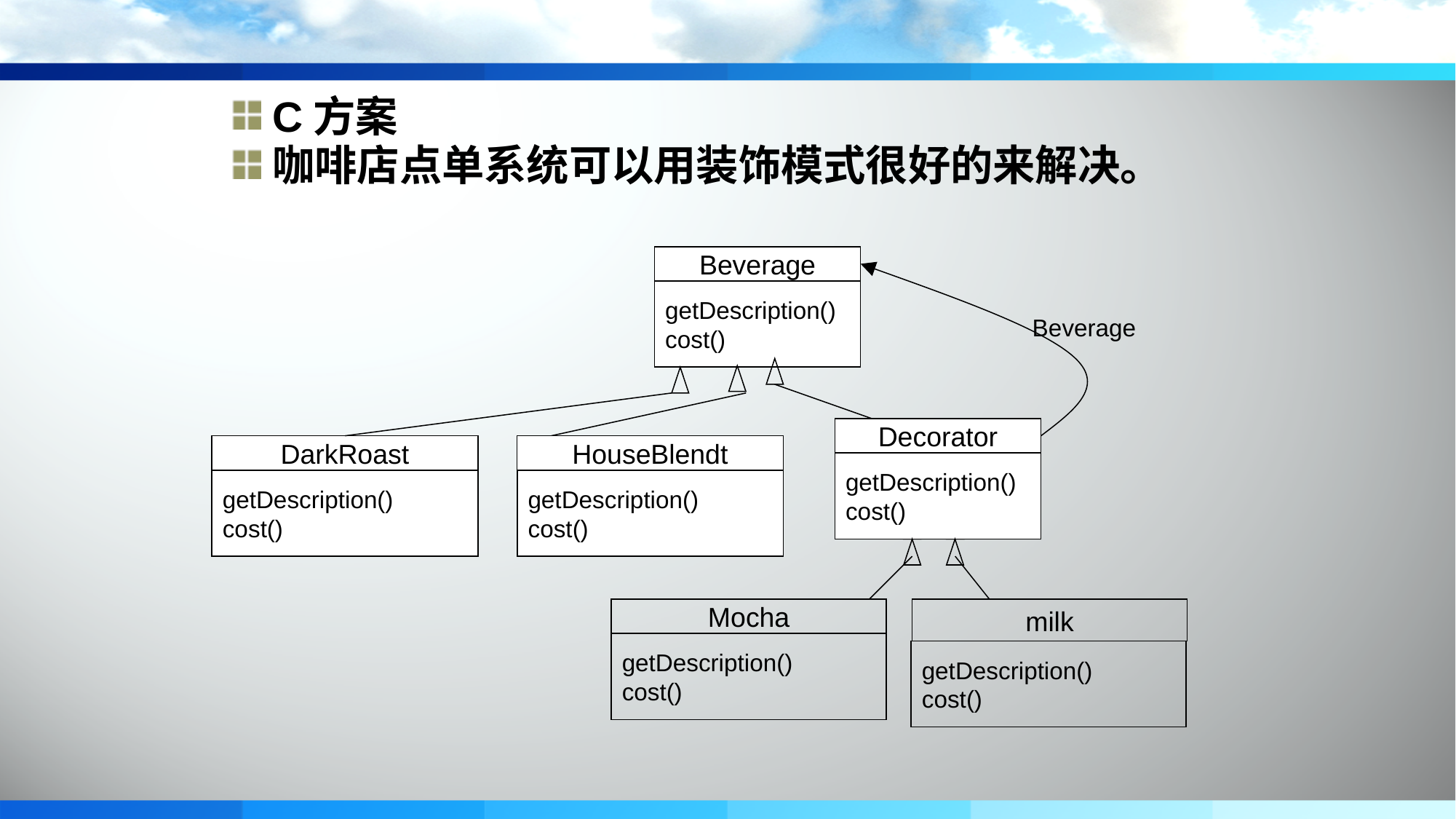

C方案
咖啡店点单系统可以用装饰模式很好的来解决。
Beverage
getDescription()
cost()

Beverage

Decorator
getDescription()
cost()

HouseBlendt
getDescription()
cost()

Mocha
getDescription()
cost()
milk
getDescription()
cost()

DarkRoast
getDescription()
cost()